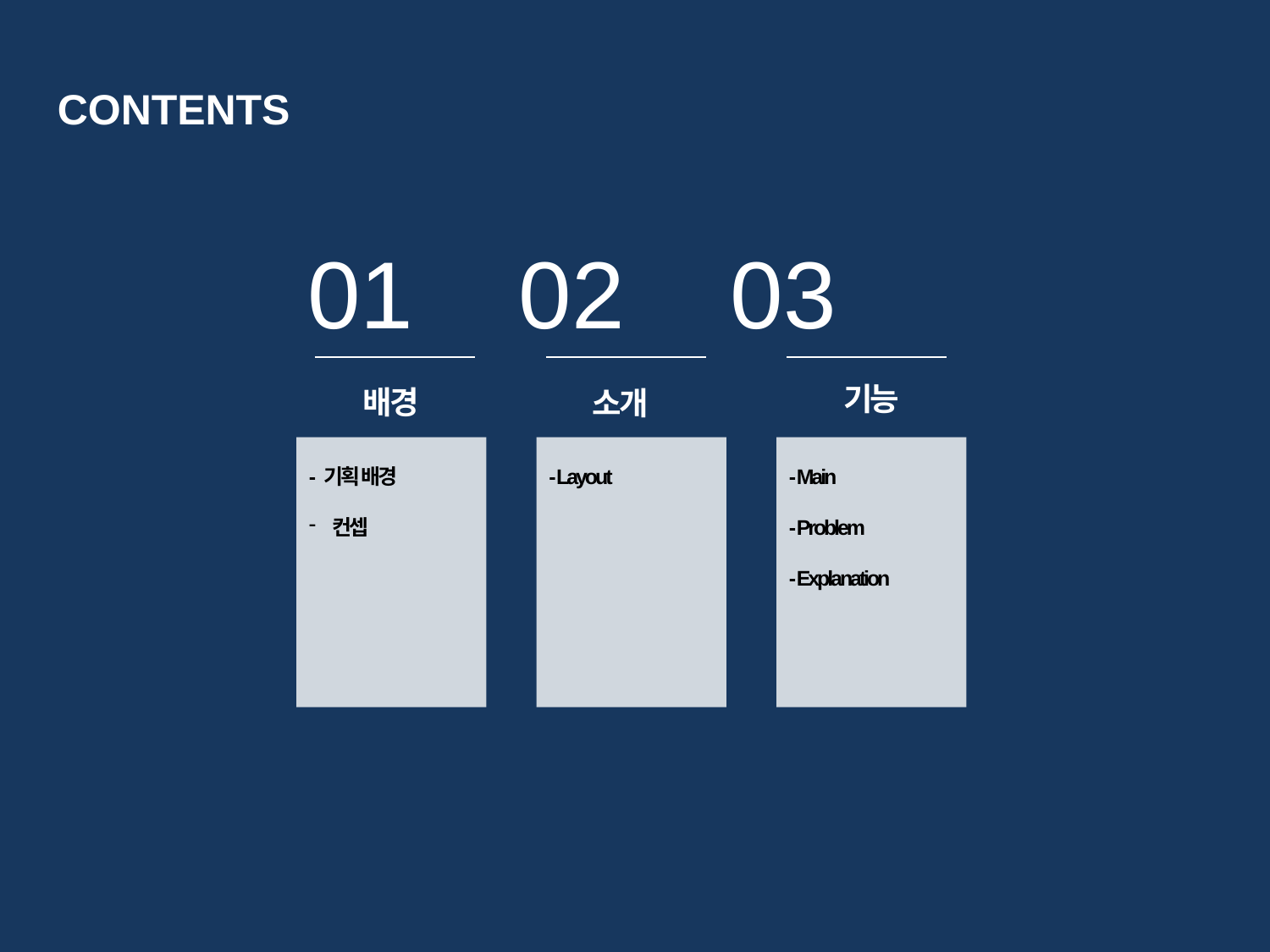

CONTENTS
01    02    03
기능
배경
소개

- 기획 배경

컨셉

- Layout

- Main

- Problem

- Explanation